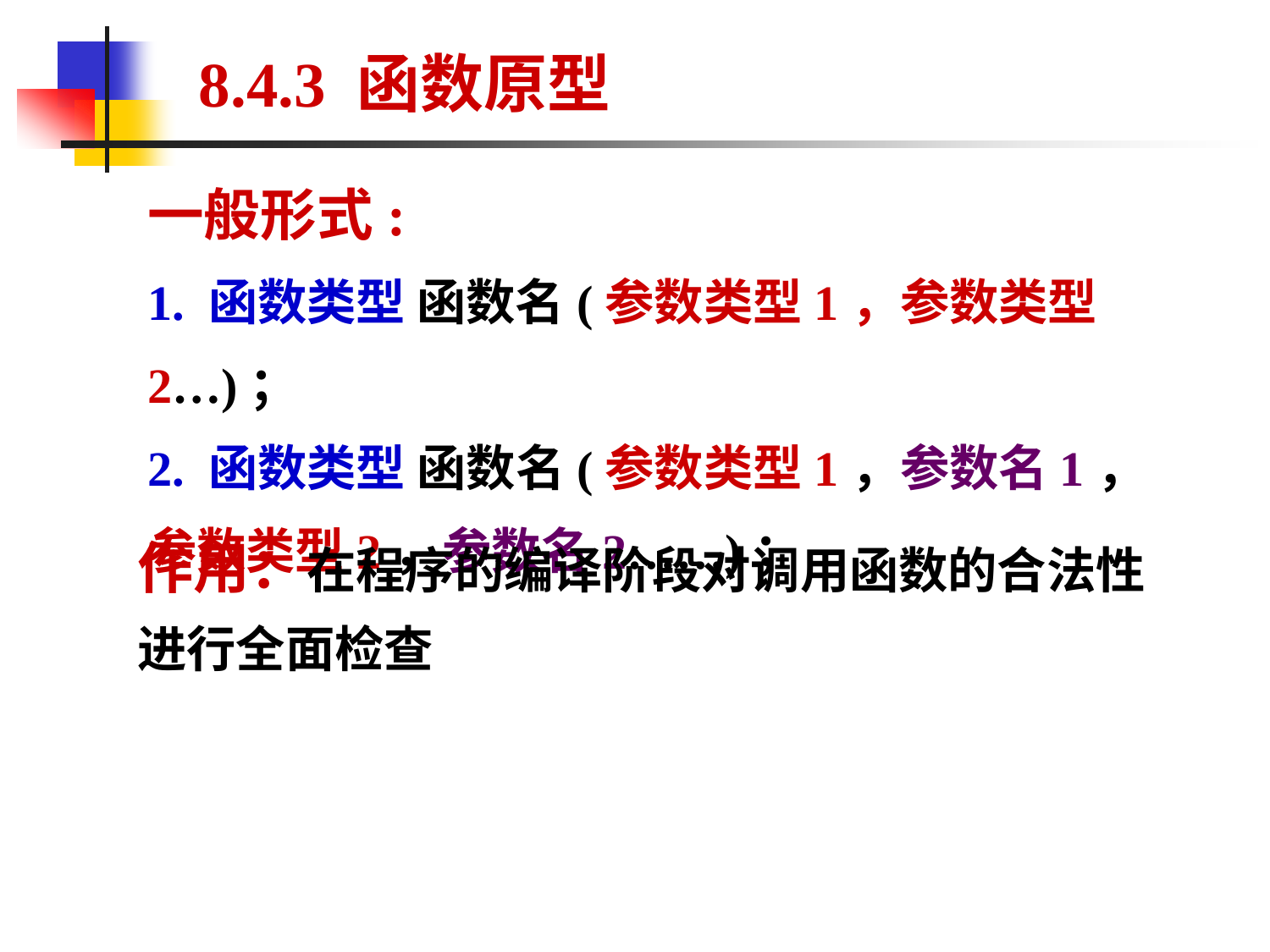

8.4.3 函数原型
一般形式:
1. 函数类型 函数名(参数类型1，参数类型2…)；
2. 函数类型 函数名(参数类型1，参数名1，参数类型2，参数名2……)；
作用：在程序的编译阶段对调用函数的合法性进行全面检查